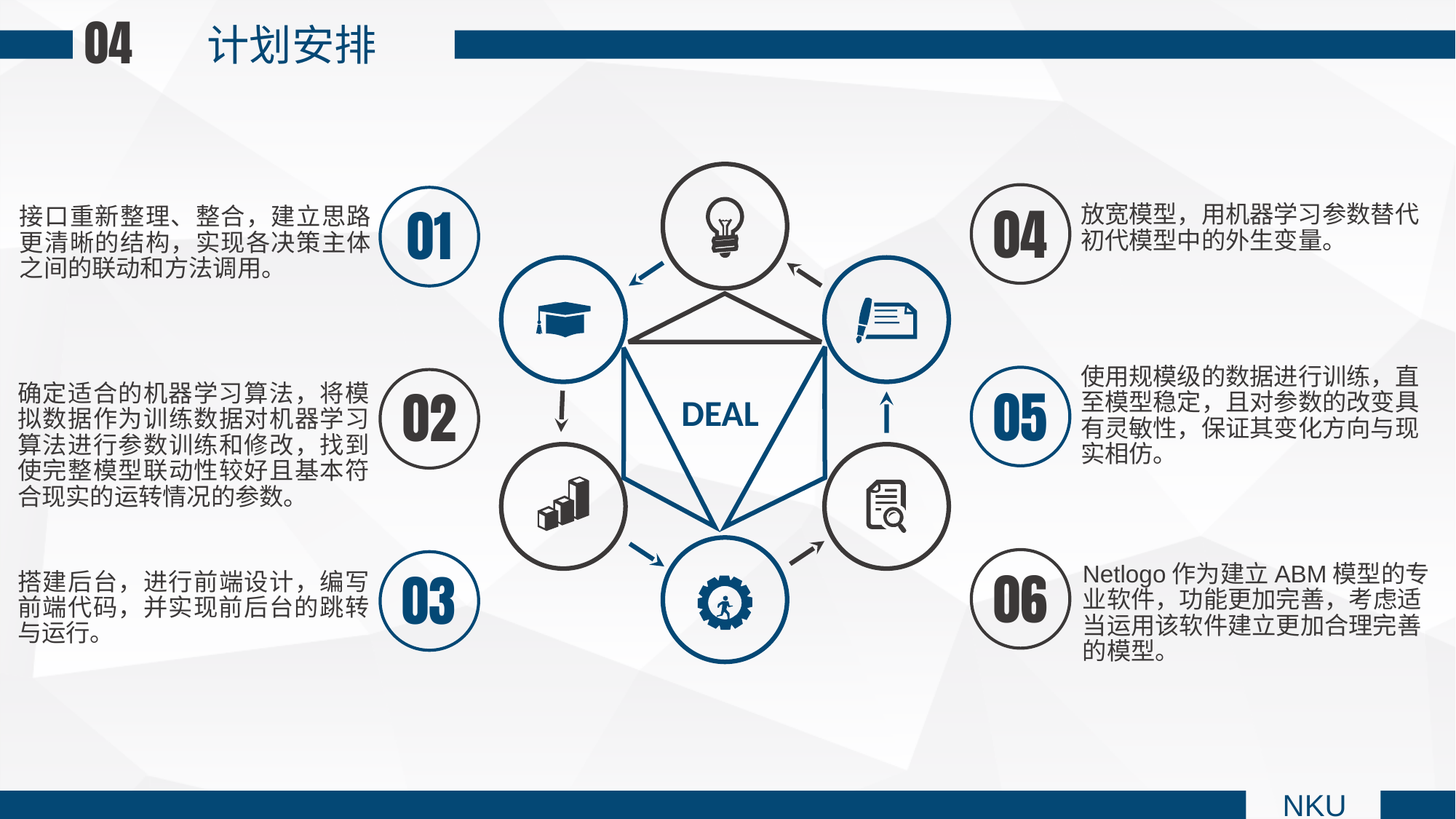

04
计划安排

放宽模型，用机器学习参数替代初代模型中的外生变量。
04

01
接口重新整理、整合，建立思路更清晰的结构，实现各决策主体之间的联动和方法调用。

使用规模级的数据进行训练，直至模型稳定，且对参数的改变具有灵敏性，保证其变化方向与现实相仿。

05

02
确定适合的机器学习算法，将模拟数据作为训练数据对机器学习算法进行参数训练和修改，找到使完整模型联动性较好且基本符合现实的运转情况的参数。
DEAL

Netlogo作为建立ABM模型的专业软件，功能更加完善，考虑适当运用该软件建立更加合理完善的模型。
06

03
搭建后台，进行前端设计，编写前端代码，并实现前后台的跳转与运行。
NKU